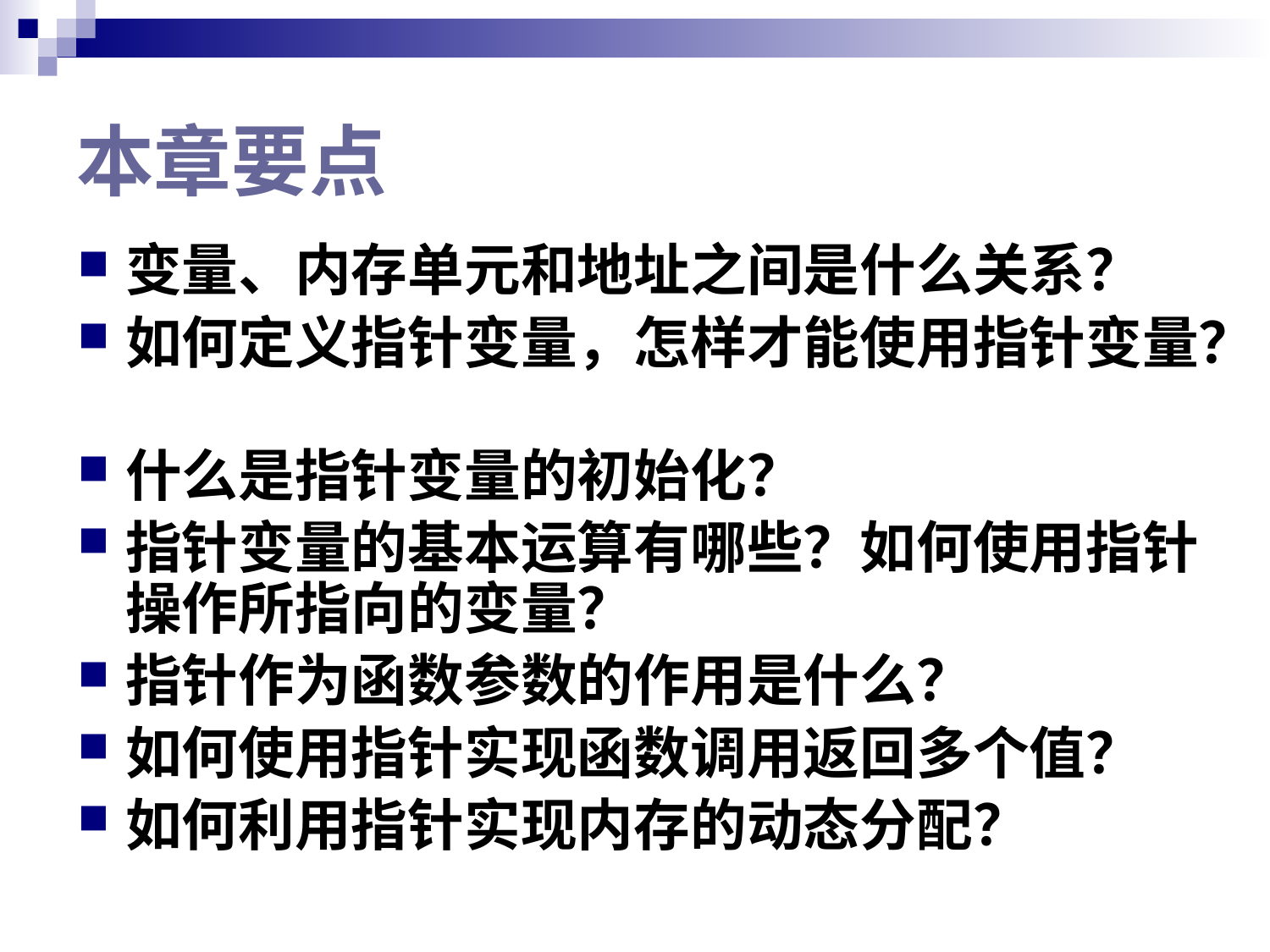

# 本章要点
变量、内存单元和地址之间是什么关系？
如何定义指针变量，怎样才能使用指针变量？
什么是指针变量的初始化？
指针变量的基本运算有哪些？如何使用指针操作所指向的变量？
指针作为函数参数的作用是什么？
如何使用指针实现函数调用返回多个值？
如何利用指针实现内存的动态分配？